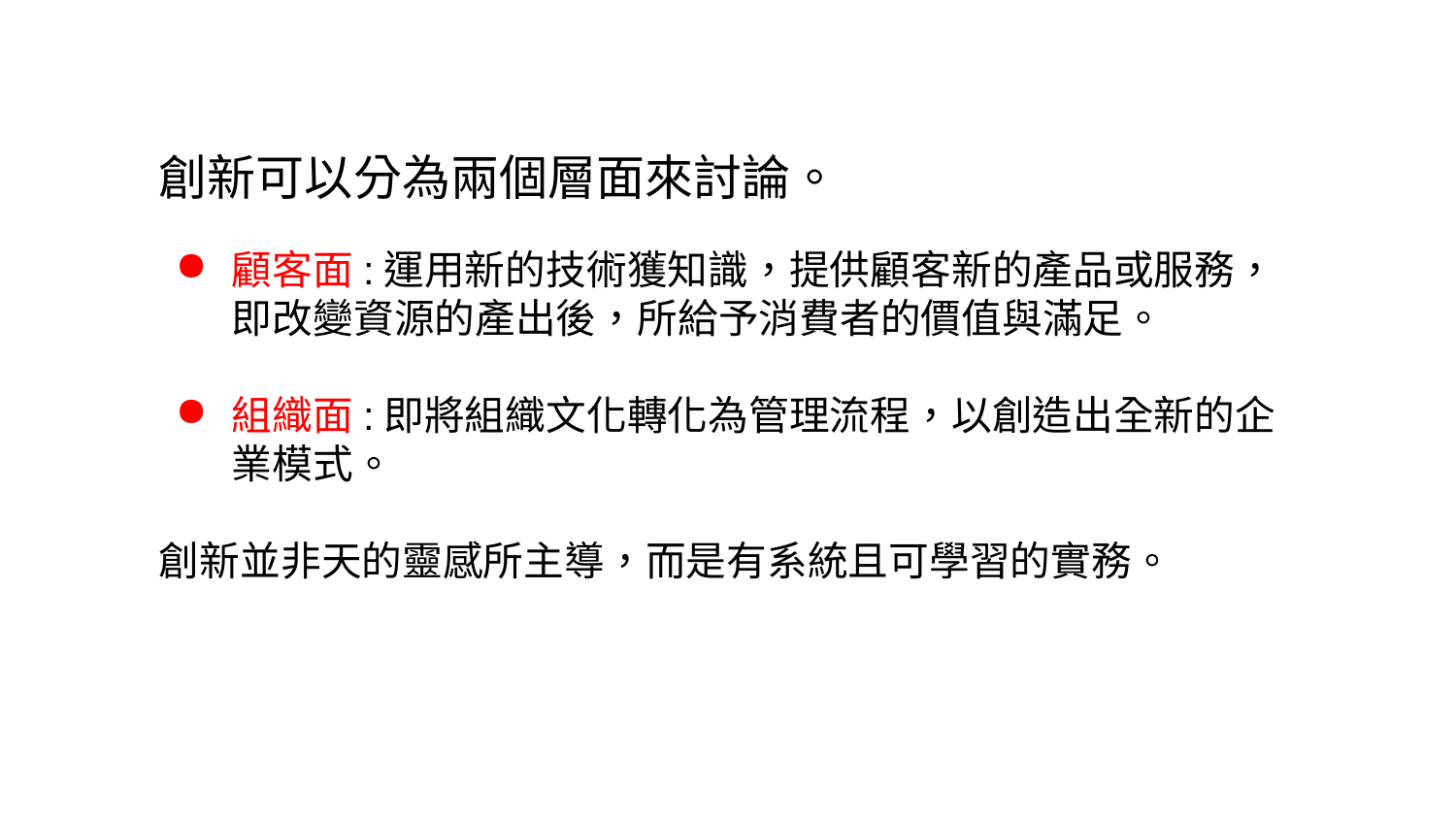

創新可以分為兩個層面來討論。

顧客面:運用新的技術獲知識，提供顧客新的產品或服務，即改變資源的產出後，所給予消費者的價值與滿足。

組織面:即將組織文化轉化為管理流程，以創造出全新的企業模式。

創新並非天的靈感所主導，而是有系統且可學習的實務。